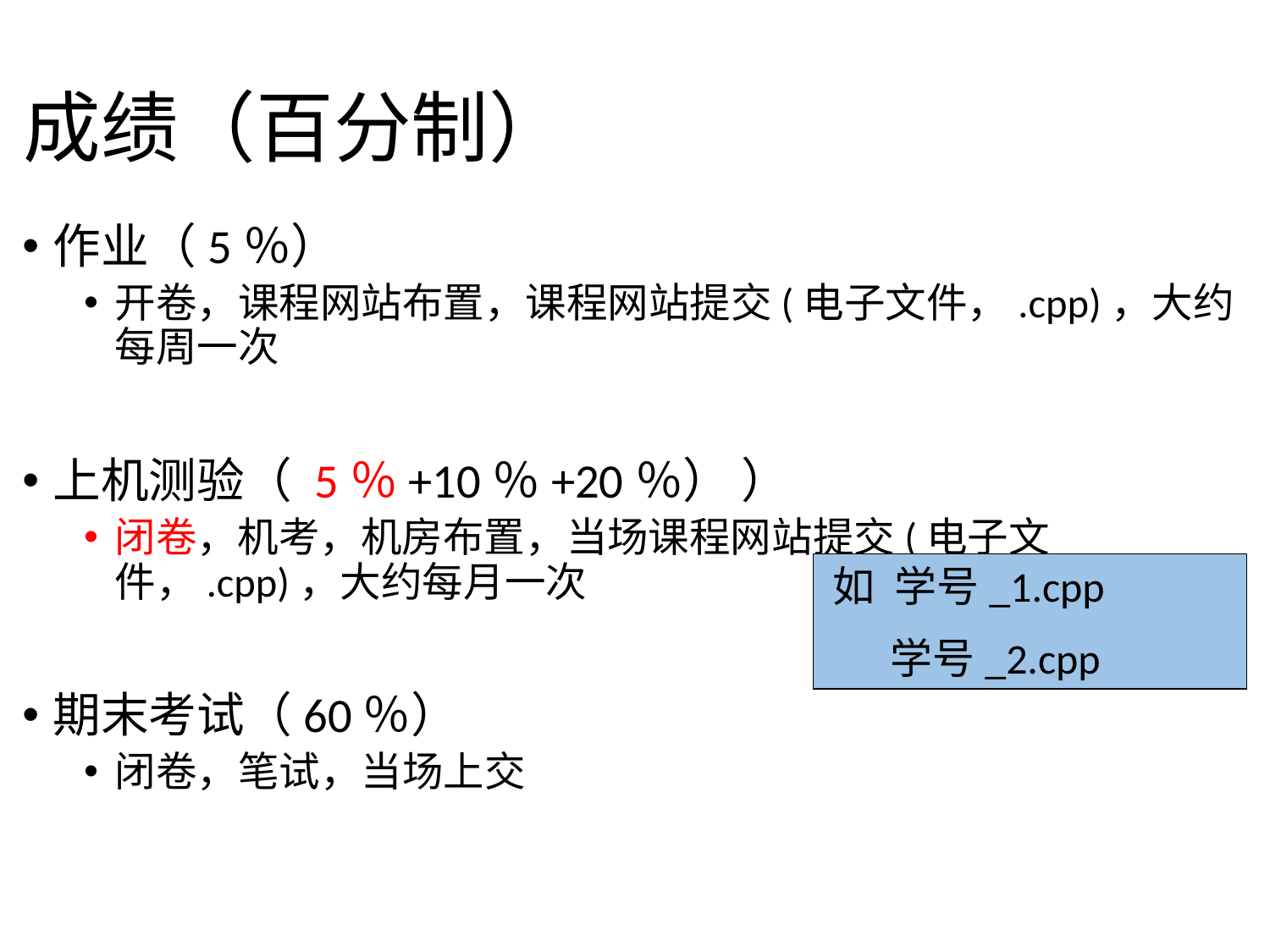

# 成绩（百分制）

作业（5％）
开卷，课程网站布置，课程网站提交(电子文件，.cpp)，大约每周一次

上机测验（ 5％+10％+20％） ）
闭卷，机考，机房布置，当场课程网站提交(电子文件，.cpp)，大约每月一次

期末考试（60％）
闭卷，笔试，当场上交
 如  学号_1.cpp
       学号_2.cpp